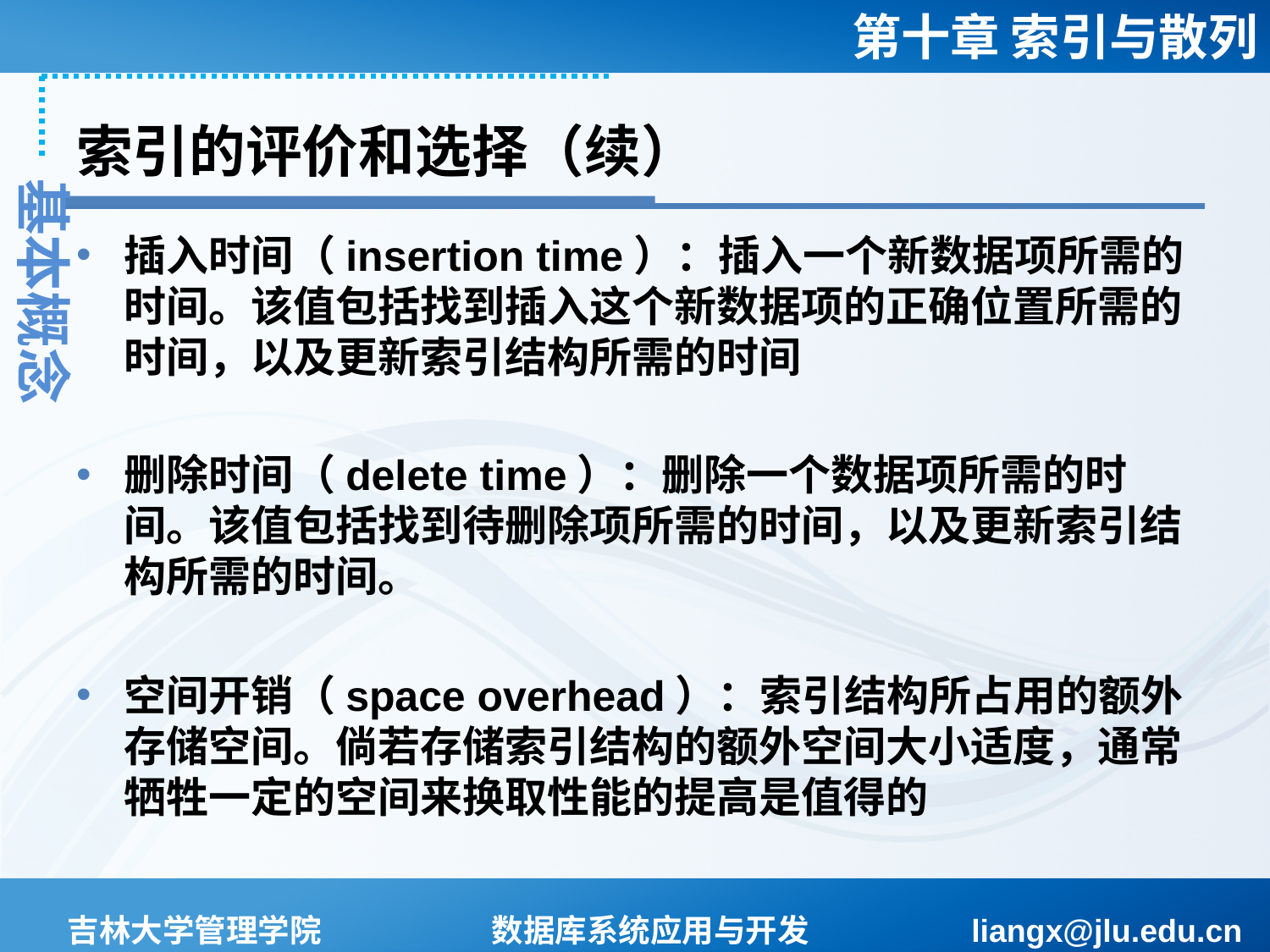

# 索引的评价和选择（续）
基本概念
插入时间（insertion time）：插入一个新数据项所需的时间。该值包括找到插入这个新数据项的正确位置所需的时间，以及更新索引结构所需的时间

删除时间（delete time）：删除一个数据项所需的时间。该值包括找到待删除项所需的时间，以及更新索引结构所需的时间。

空间开销（space overhead）：索引结构所占用的额外存储空间。倘若存储索引结构的额外空间大小适度，通常牺牲一定的空间来换取性能的提高是值得的